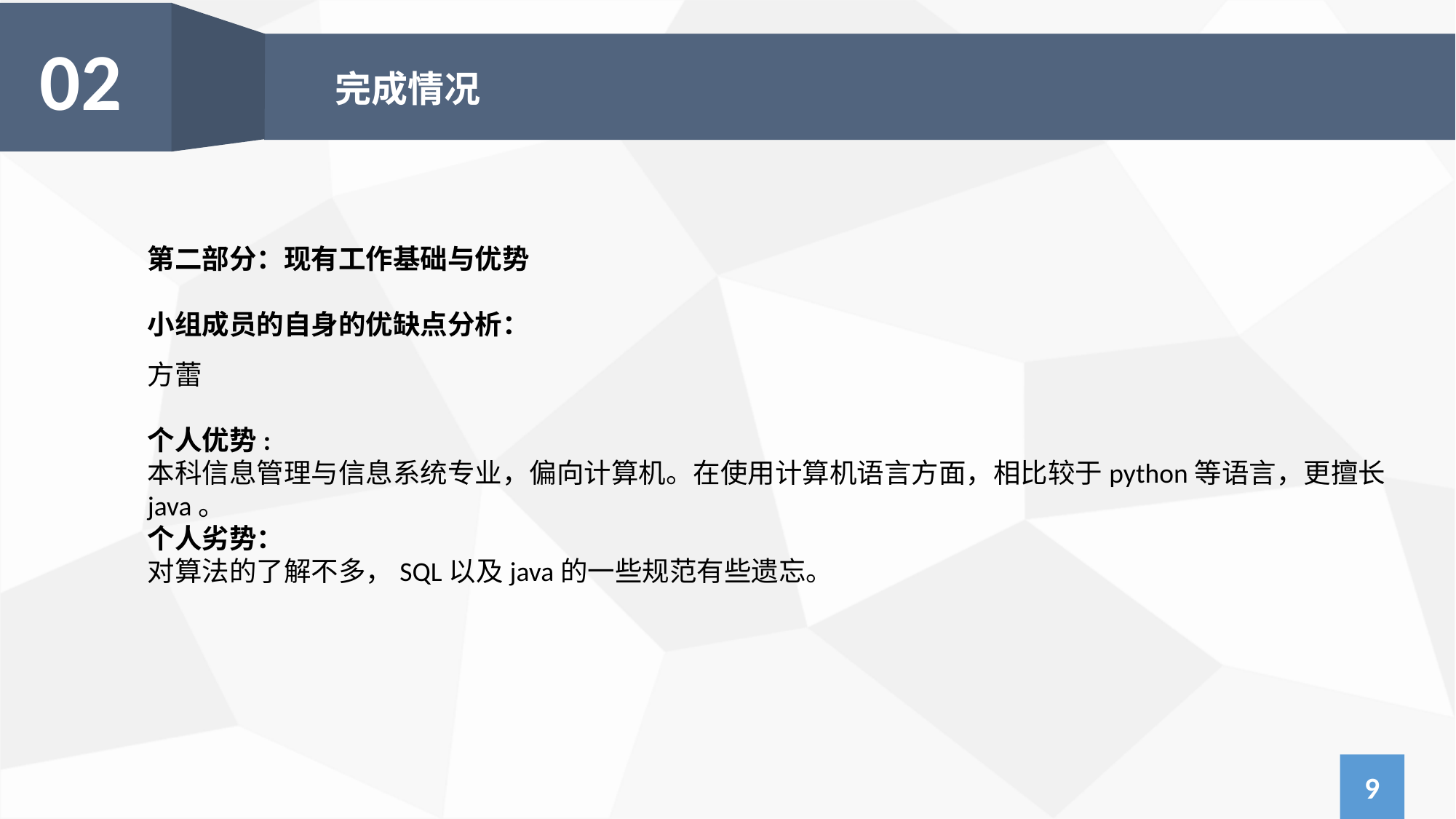

02

完成情况
第二部分：现有工作基础与优势

小组成员的自身的优缺点分析：

方蕾

个人优势:
本科信息管理与信息系统专业，偏向计算机。在使用计算机语言方面，相比较于python等语言，更擅长java。
个人劣势：
对算法的了解不多，SQL以及java的一些规范有些遗忘。
9